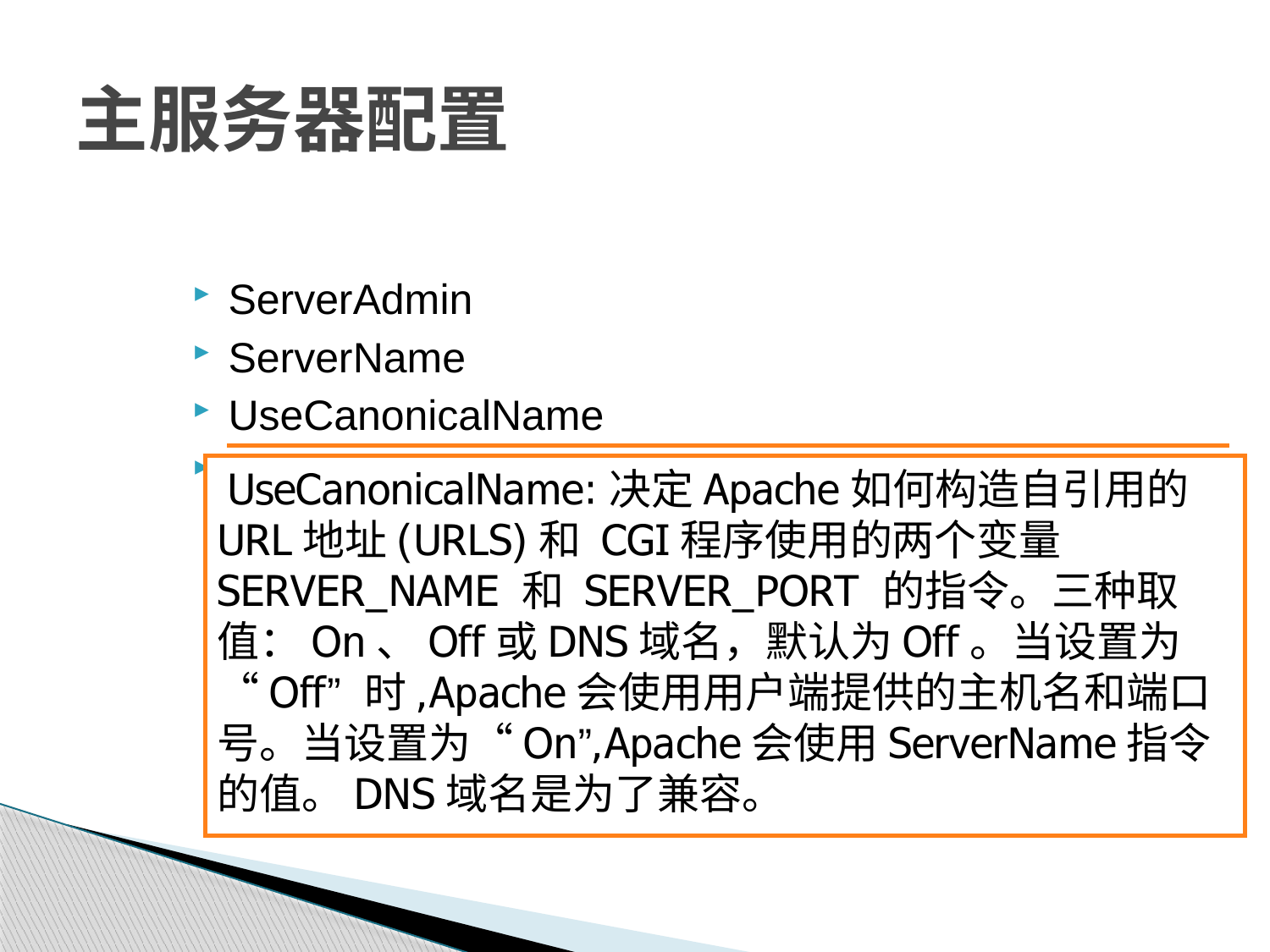

# 主服务器配置
ServerAdmin
ServerName
UseCanonicalName
DocumentRoot
 UseCanonicalName:决定Apache如何构造自引用的URL地址(URLS)和 CGI程序使用的两个变量SERVER_NAME 和 SERVER_PORT 的指令。三种取值：On、Off或DNS域名，默认为Off。当设置为 “Off” 时,Apache会使用用户端提供的主机名和端口号。当设置为“On”,Apache会使用ServerName指令的值。DNS域名是为了兼容。